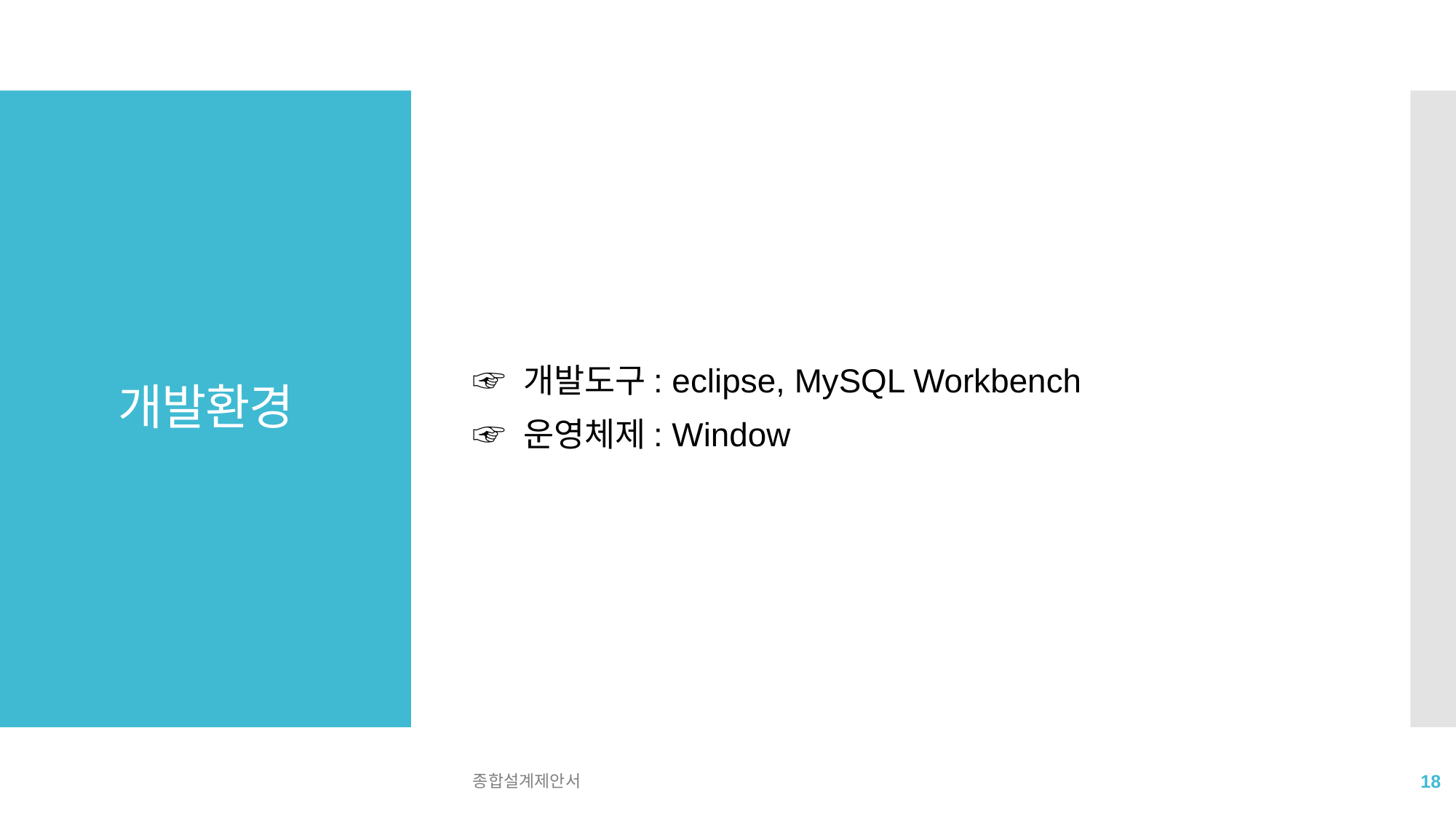

☞ 개발도구: eclipse, MySQL Workbench
☞ 운영체제: Window
# 개발환경
종합설계제안서
18